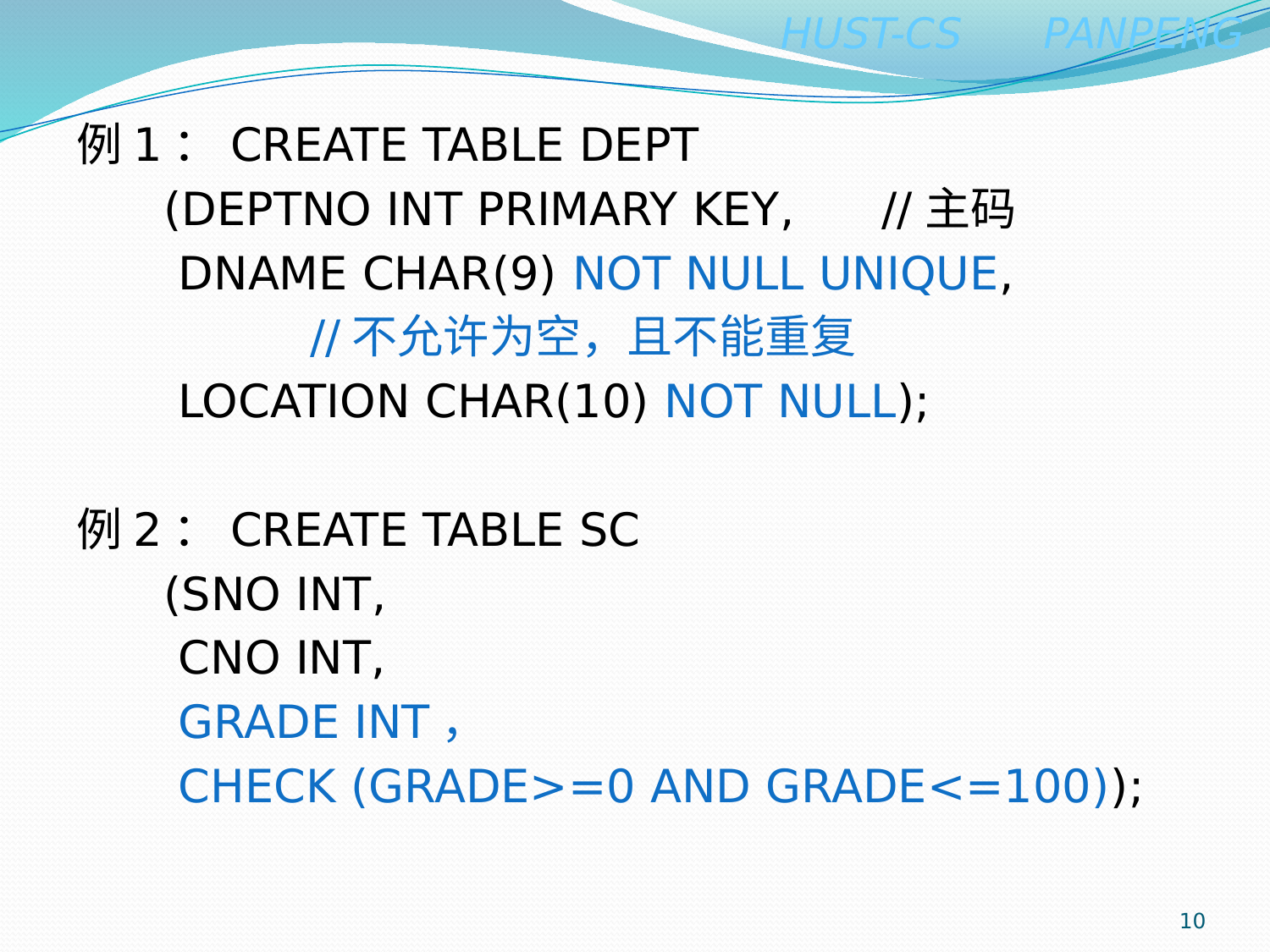

例1：CREATE TABLE DEPT
      (DEPTNO INT PRIMARY KEY,      //主码
       DNAME CHAR(9) NOT NULL UNIQUE,
                //不允许为空，且不能重复
       LOCATION CHAR(10) NOT NULL);

例2：CREATE TABLE SC
      (SNO INT,
       CNO INT,
       GRADE INT，
       CHECK (GRADE>=0 AND GRADE<=100));
10